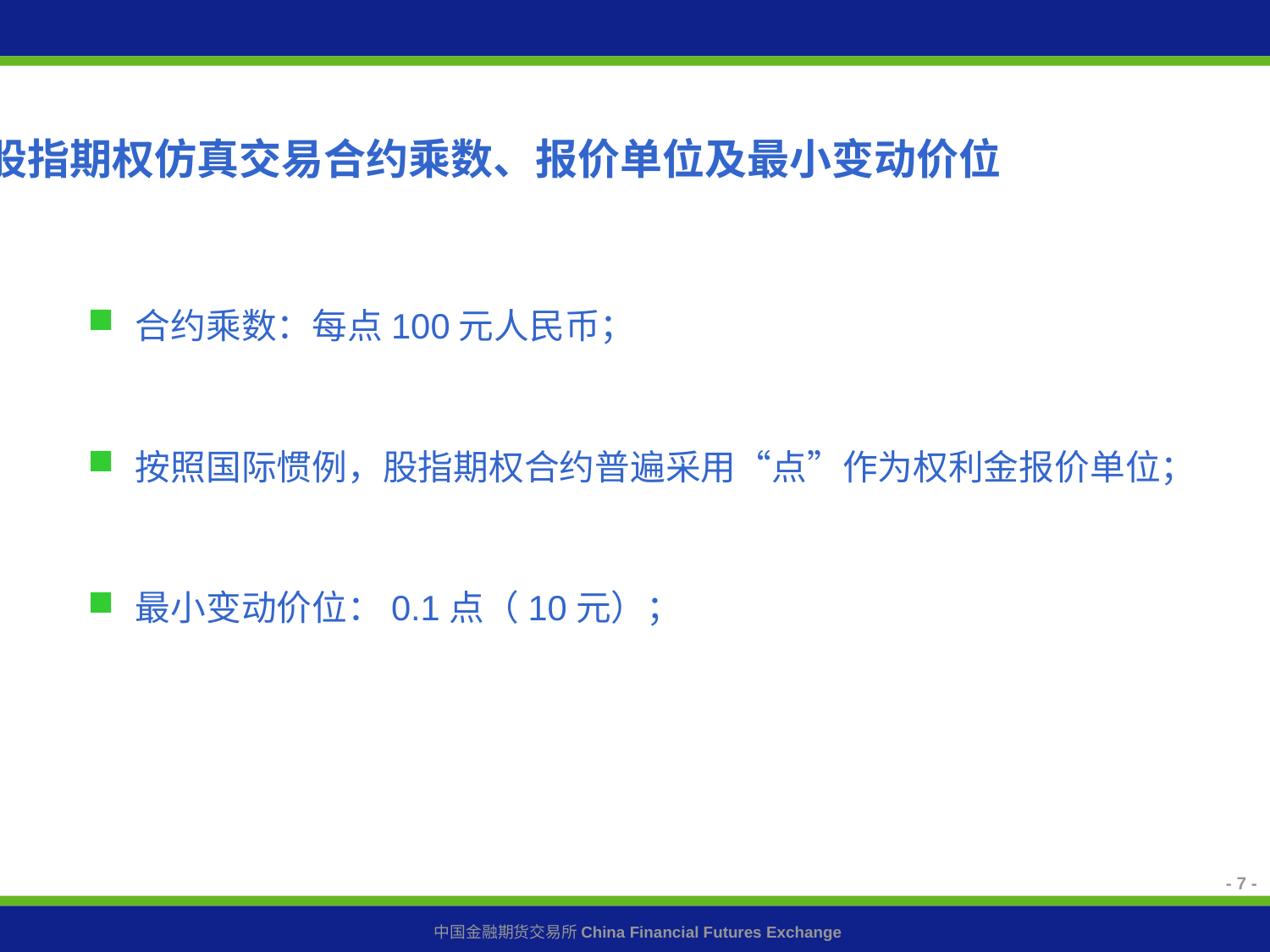

股指期权仿真交易合约乘数、报价单位及最小变动价位
合约乘数：每点100元人民币；

按照国际惯例，股指期权合约普遍采用“点”作为权利金报价单位；

最小变动价位：0.1点（10元）；

- 7 -